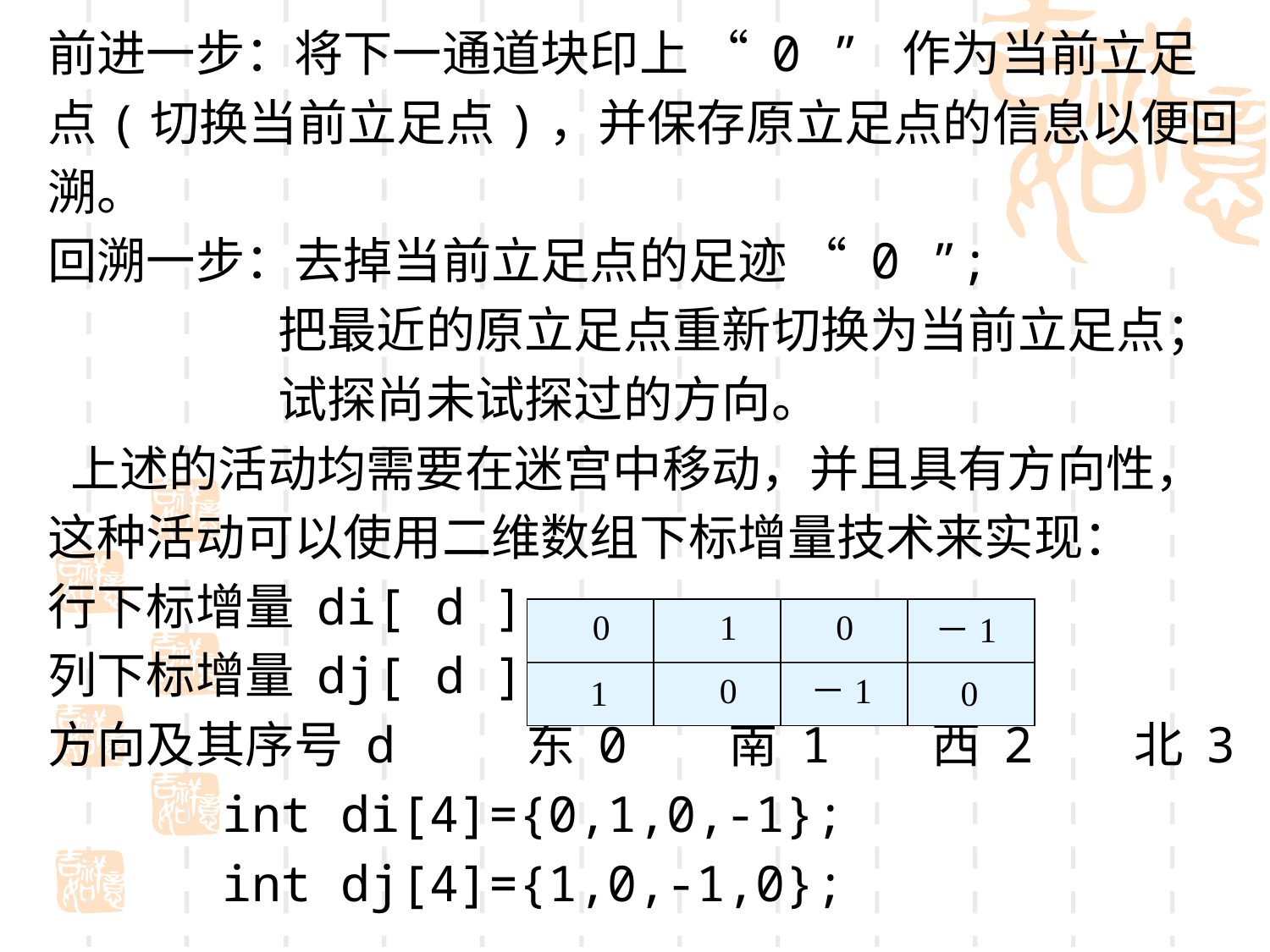

前进一步：将下一通道块印上 “ 0 ” 作为当前立足
点(切换当前立足点)，并保存原立足点的信息以便回
溯。
回溯一步：去掉当前立足点的足迹 “ 0 ”;
		    把最近的原立足点重新切换为当前立足点；
		    试探尚未试探过的方向。
 上述的活动均需要在迷宫中移动，并且具有方向性，
这种活动可以使用二维数组下标增量技术来实现：
行下标增量 di[ d ]
列下标增量 dj[ d ]
方向及其序号 d    东 0   南 1   西 2   北 3
		int di[4]={0,1,0,-1};
		int dj[4]={1,0,-1,0};

0

1

0

－1

0
－1
1
0